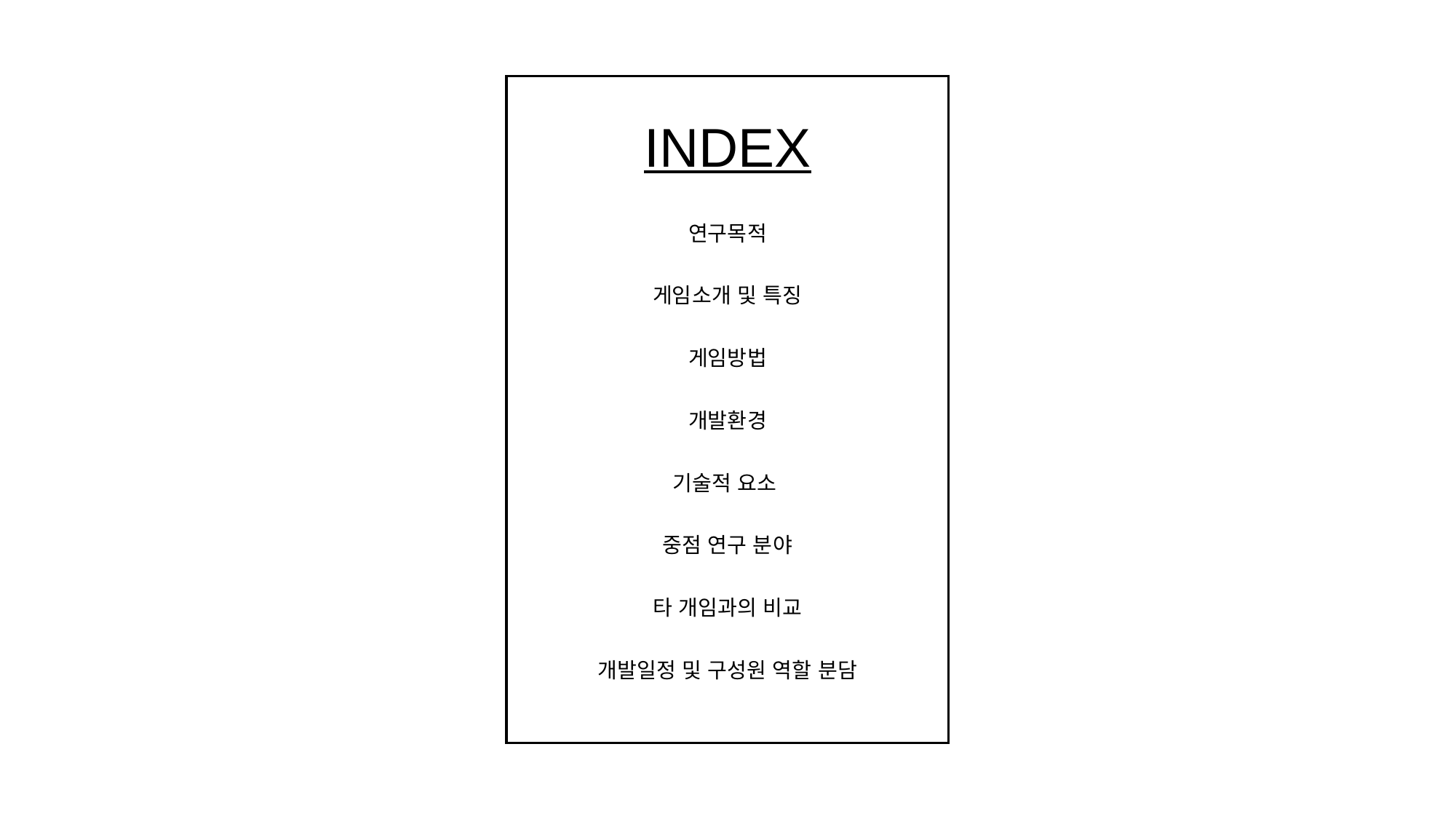

INDEX
연구목적
게임소개 및 특징
게임방법
개발환경
기술적 요소
중점 연구 분야
타 개임과의 비교
개발일정 및 구성원 역할 분담